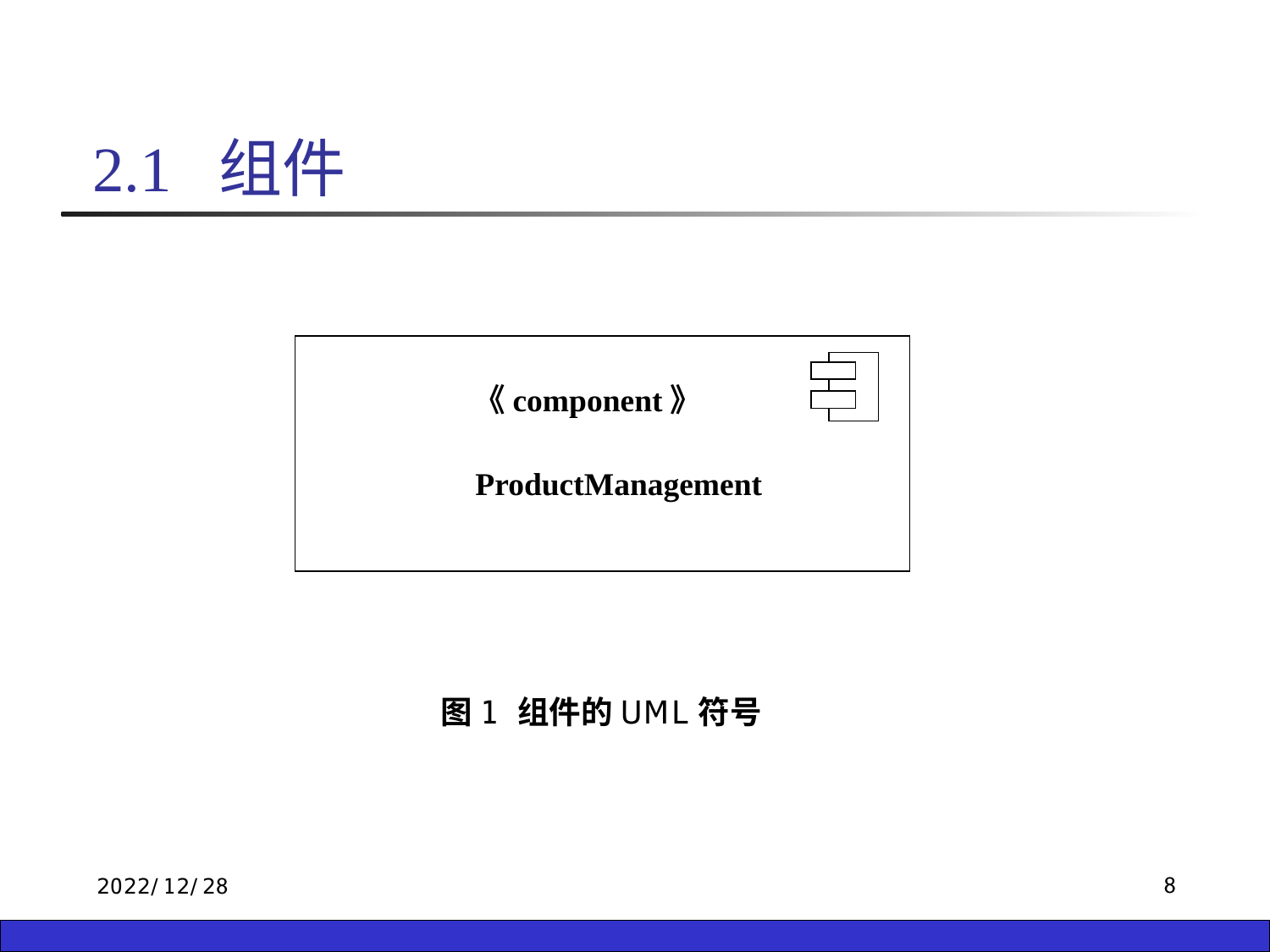

2.1  组件

                      《component》

          ProductManagement

图1 组件的UML符号
8
2022/12/28